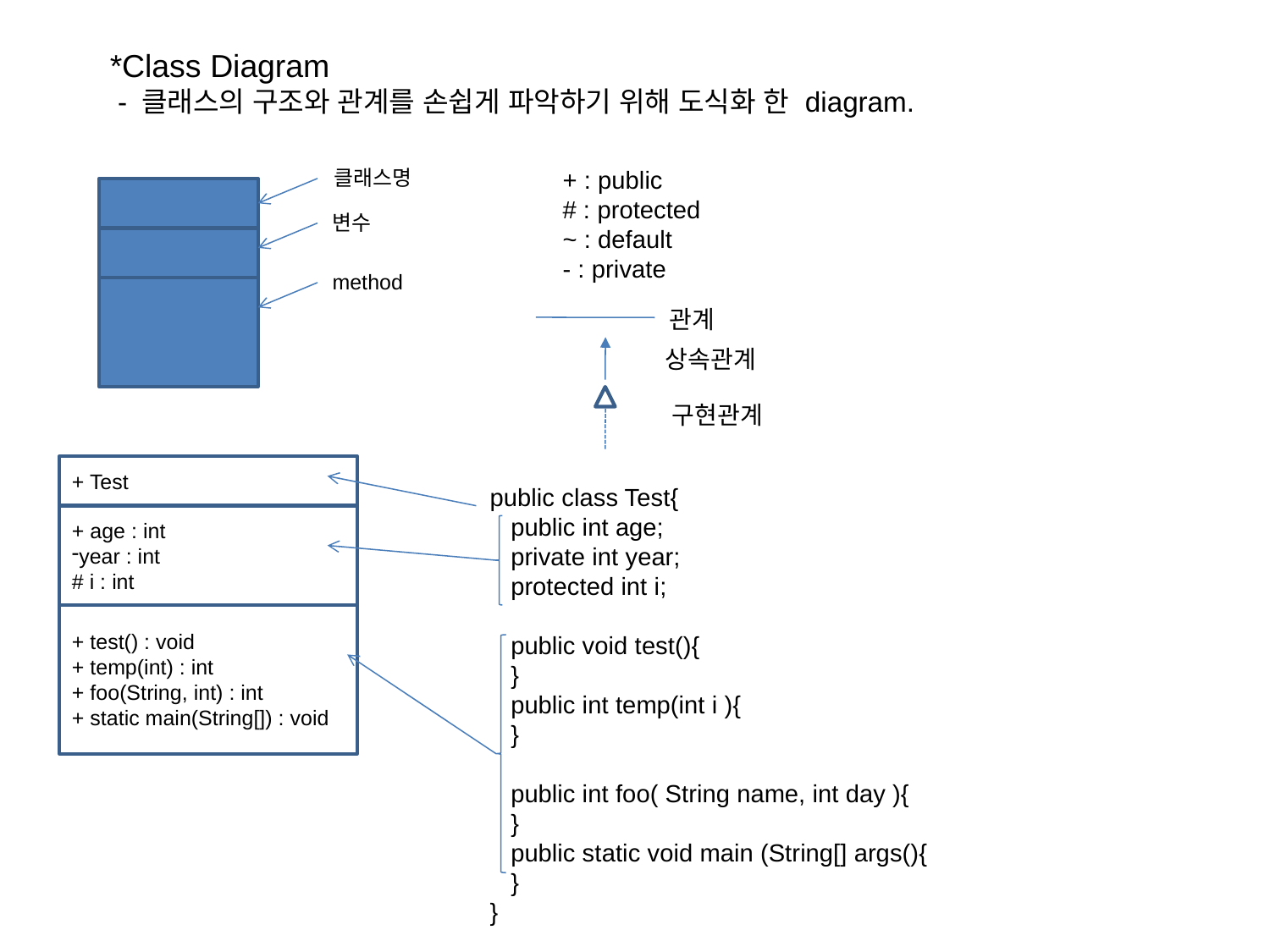

*Class Diagram
 - 클래스의 구조와 관계를 손쉽게 파악하기 위해 도식화 한 diagram.

클래스명
+ : public
# : protected
~ : default
- : private

변수

method

관계
상속관계

구현관계
+ Test
public class Test{
   public int age;
   private int year;
   protected int i;

   public void test(){
   }
   public int temp(int i ){
   }

   public int foo( String name, int day ){
   }
   public static void main (String[] args(){
   }
}
+ age : int
year : int
# i : int

+ test() : void
+ temp(int) : int
+ foo(String, int) : int
+ static main(String[]) : void